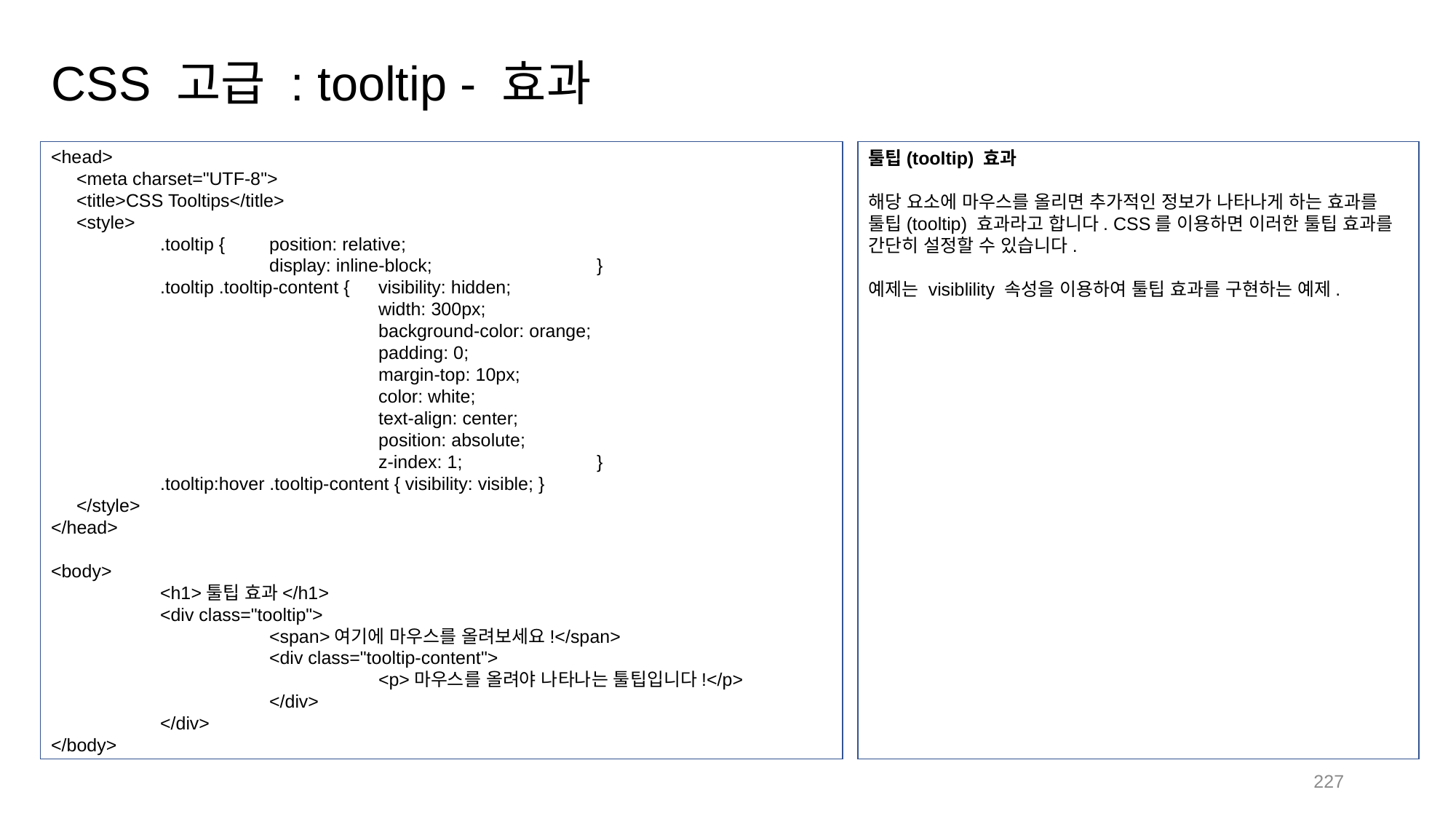

# CSS 고급 : tooltip - 효과
<head>
     <meta charset="UTF-8">
     <title>CSS Tooltips</title>
     <style>
	.tooltip {	position: relative;
		display: inline-block;		}
	.tooltip .tooltip-content {	visibility: hidden;
			width: 300px;
			background-color: orange;
			padding: 0;
			margin-top: 10px;
			color: white;
			text-align: center;
			position: absolute;
			z-index: 1;		}
	.tooltip:hover .tooltip-content { visibility: visible; }
     </style>
</head>

<body>
	<h1>툴팁 효과</h1>
	<div class="tooltip">
		<span>여기에 마우스를 올려보세요!</span>
		<div class="tooltip-content">
			<p>마우스를 올려야 나타나는 툴팁입니다!</p>
		</div>
	</div>
</body>
툴팁(tooltip) 효과

해당 요소에 마우스를 올리면 추가적인 정보가 나타나게 하는 효과를 툴팁(tooltip) 효과라고 합니다. CSS를 이용하면 이러한 툴팁 효과를 간단히 설정할 수 있습니다.

예제는 visiblility 속성을 이용하여 툴팁 효과를 구현하는 예제.
227